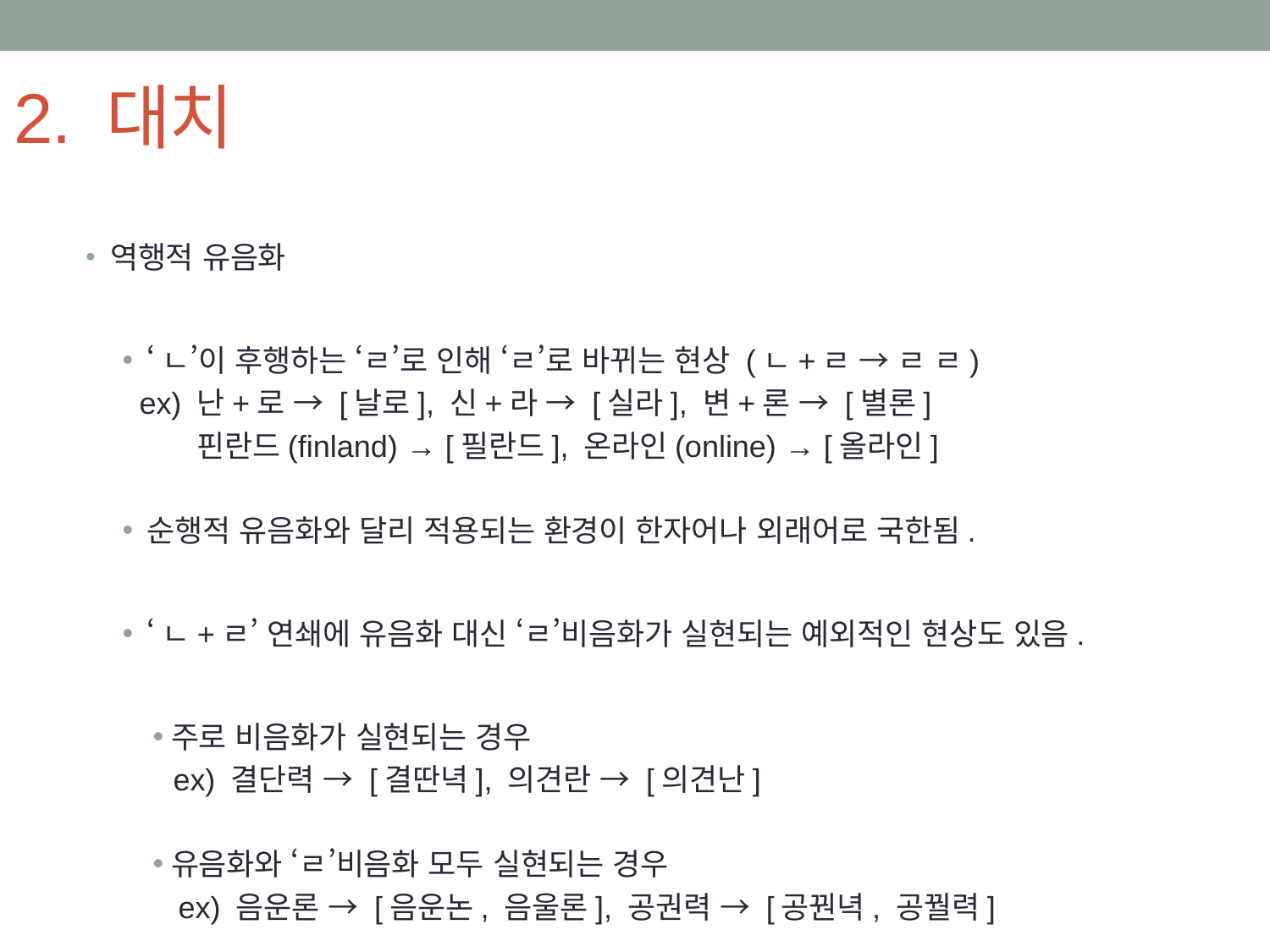

# 2. 대치

역행적 유음화

‘ㄴ’이 후행하는 ‘ㄹ’로 인해 ‘ㄹ’로 바뀌는 현상 (ㄴ+ㄹ → ㄹ ㄹ)
  ex) 난+로 → [날로], 신+라 → [실라], 변+론 → [별론]
        핀란드(finland) → [필란드], 온라인(online) → [올라인]

순행적 유음화와 달리 적용되는 환경이 한자어나 외래어로 국한됨.

‘ㄴ+ㄹ’ 연쇄에 유음화 대신 ‘ㄹ’비음화가 실현되는 예외적인 현상도 있음.

주로 비음화가 실현되는 경우
      ex) 결단력 → [결딴녁], 의견란 → [의견난]

유음화와 ‘ㄹ’비음화 모두 실현되는 경우
   ex) 음운론 → [음운논, 음울론], 공권력 → [공꿘녁, 공꿜력]